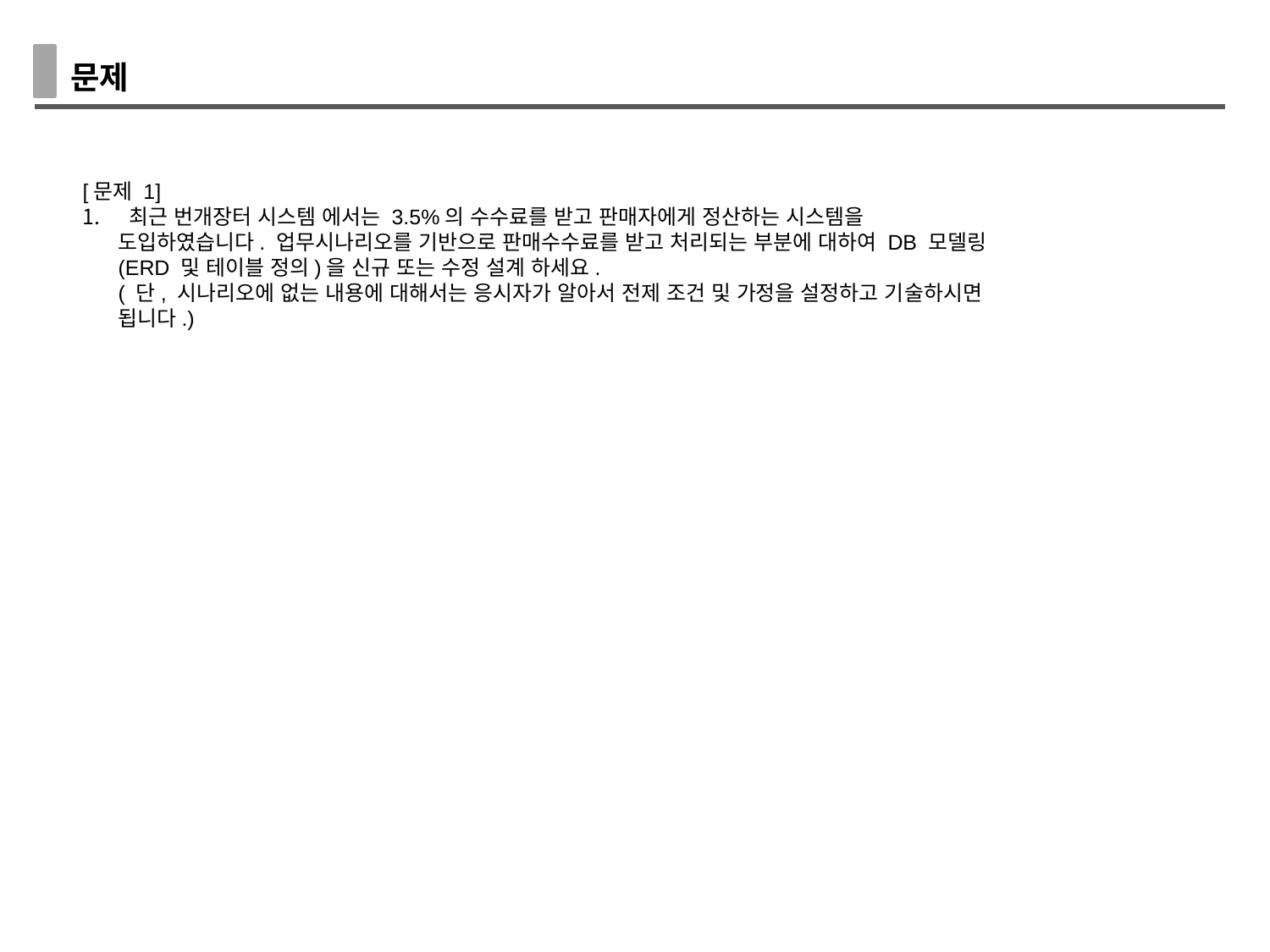

문제
[문제 1]
 최근 번개장터 시스템 에서는 3.5%의 수수료를 받고 판매자에게 정산하는 시스템을 도입하였습니다. 업무시나리오를 기반으로 판매수수료를 받고 처리되는 부분에 대하여 DB 모델링(ERD 및 테이블 정의)을 신규 또는 수정 설계 하세요.
( 단, 시나리오에 없는 내용에 대해서는 응시자가 알아서 전제 조건 및 가정을 설정하고 기술하시면 됩니다.)